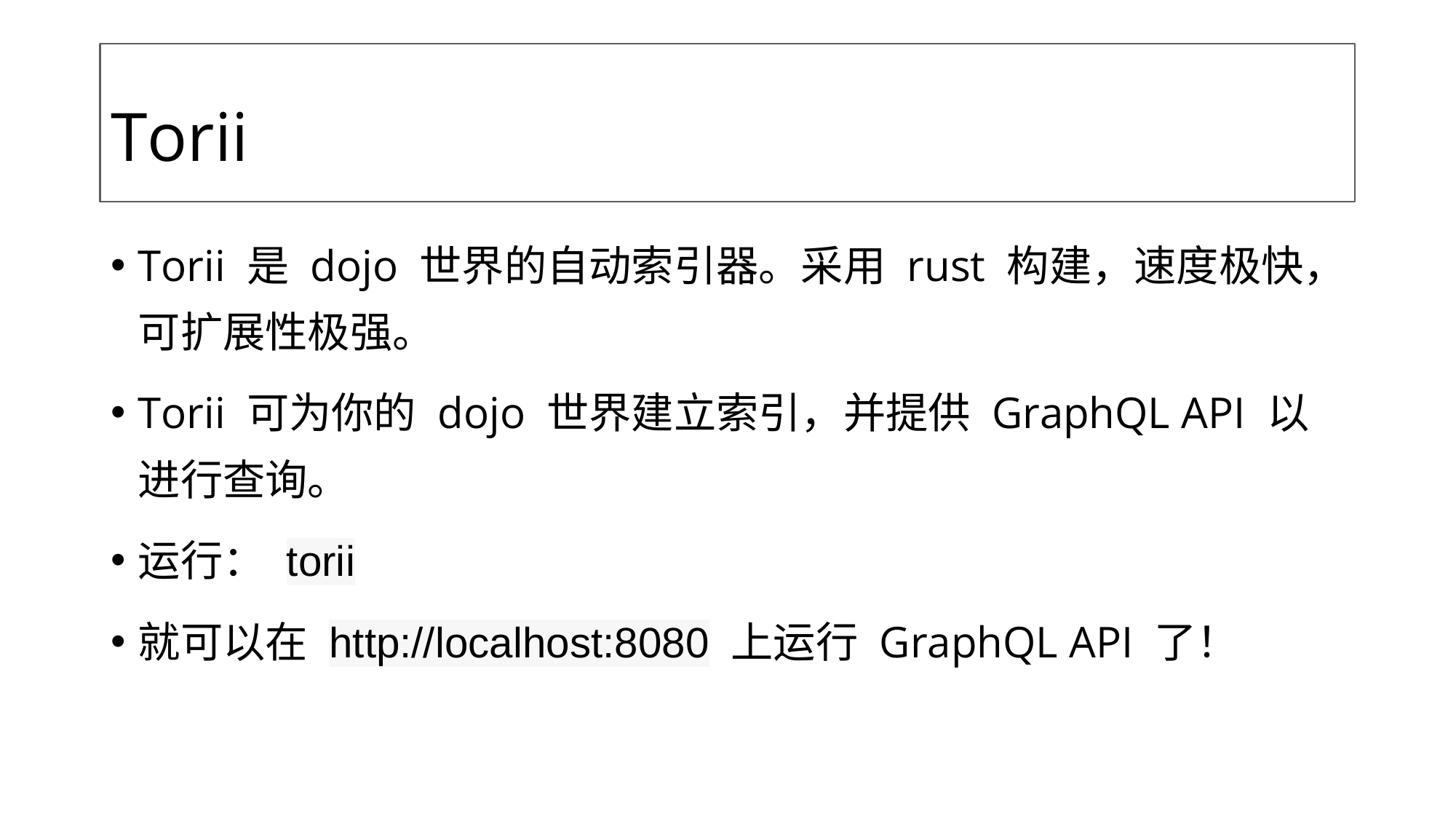

# Torii
Torii 是 dojo 世界的自动索引器。采用 rust 构建，速度极快，可扩展性极强。
Torii 可为你的 dojo 世界建立索引，并提供 GraphQL API 以进行查询。
运行： torii
就可以在 http://localhost:8080 上运行 GraphQL API 了！